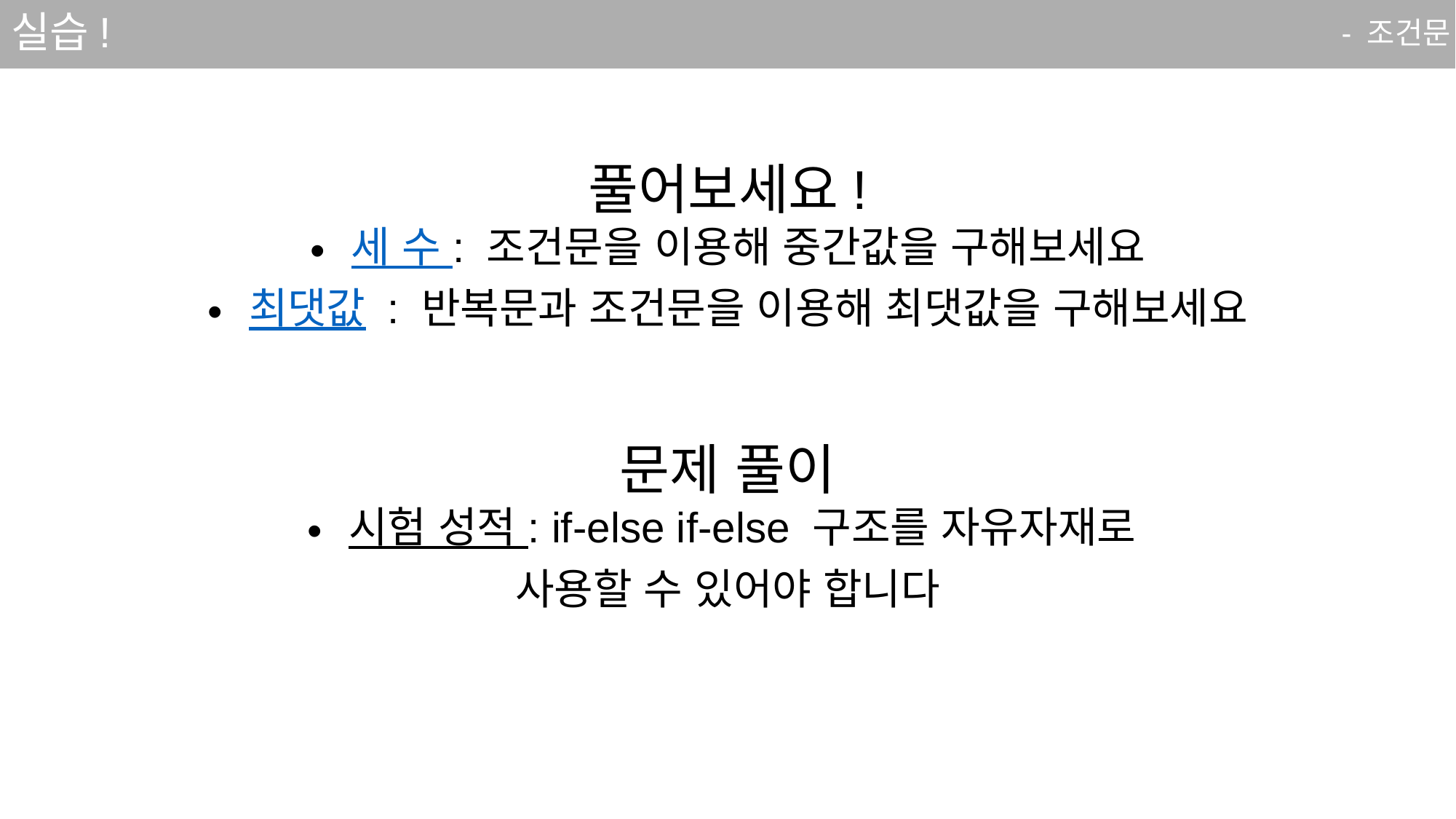

# 실습!
- 조건문
풀어보세요!
세 수 : 조건문을 이용해 중간값을 구해보세요
최댓값 : 반복문과 조건문을 이용해 최댓값을 구해보세요
문제 풀이
시험 성적 : if-else if-else 구조를 자유자재로
사용할 수 있어야 합니다